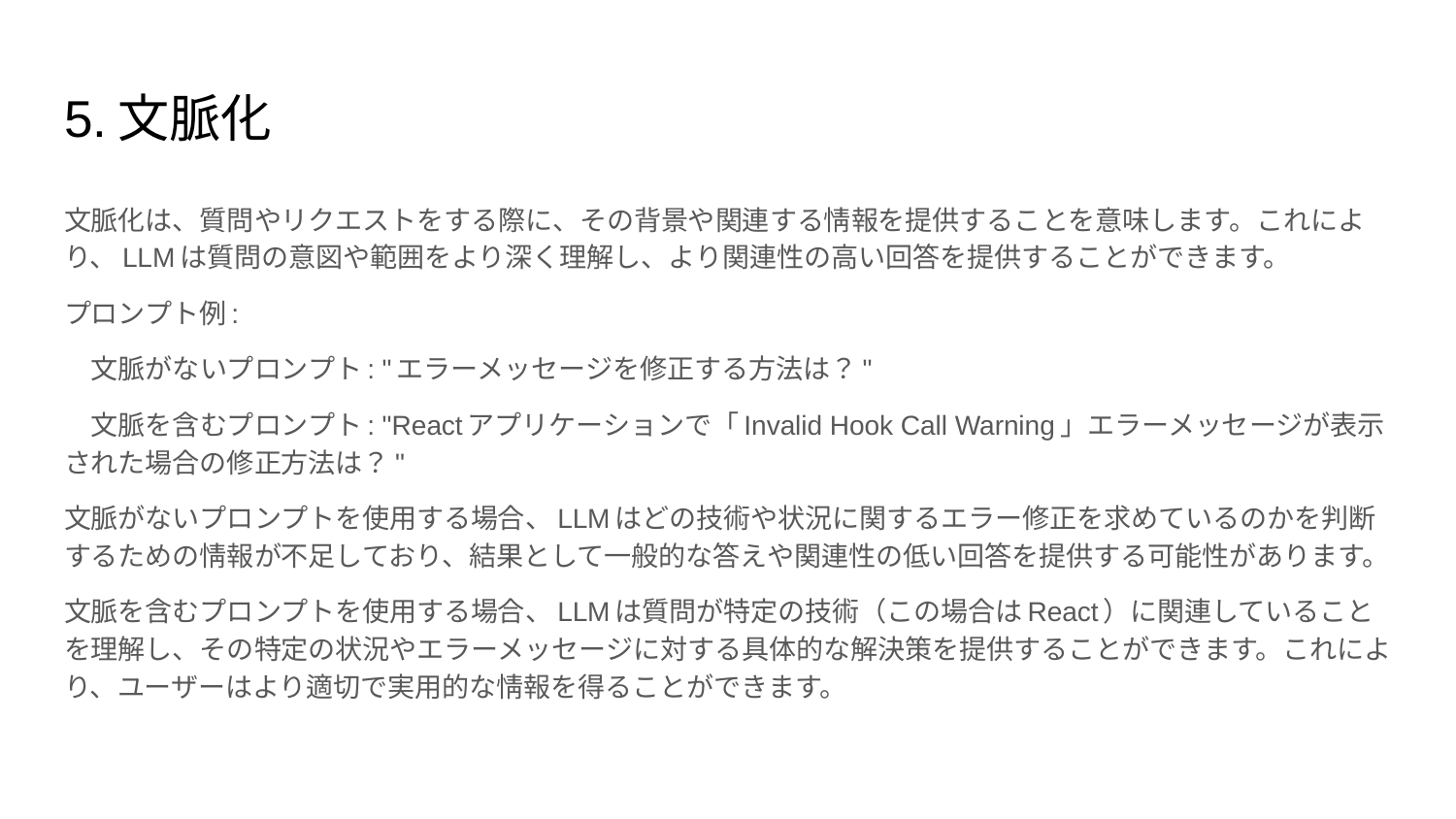

# 5.文脈化
文脈化は、質問やリクエストをする際に、その背景や関連する情報を提供することを意味します。これにより、LLMは質問の意図や範囲をより深く理解し、より関連性の高い回答を提供することができます。
プロンプト例:
　文脈がないプロンプト: "エラーメッセージを修正する方法は？"
　文脈を含むプロンプト: "Reactアプリケーションで「Invalid Hook Call Warning」エラーメッセージが表示された場合の修正方法は？"
文脈がないプロンプトを使用する場合、LLMはどの技術や状況に関するエラー修正を求めているのかを判断するための情報が不足しており、結果として一般的な答えや関連性の低い回答を提供する可能性があります。
文脈を含むプロンプトを使用する場合、LLMは質問が特定の技術（この場合はReact）に関連していることを理解し、その特定の状況やエラーメッセージに対する具体的な解決策を提供することができます。これにより、ユーザーはより適切で実用的な情報を得ることができます。